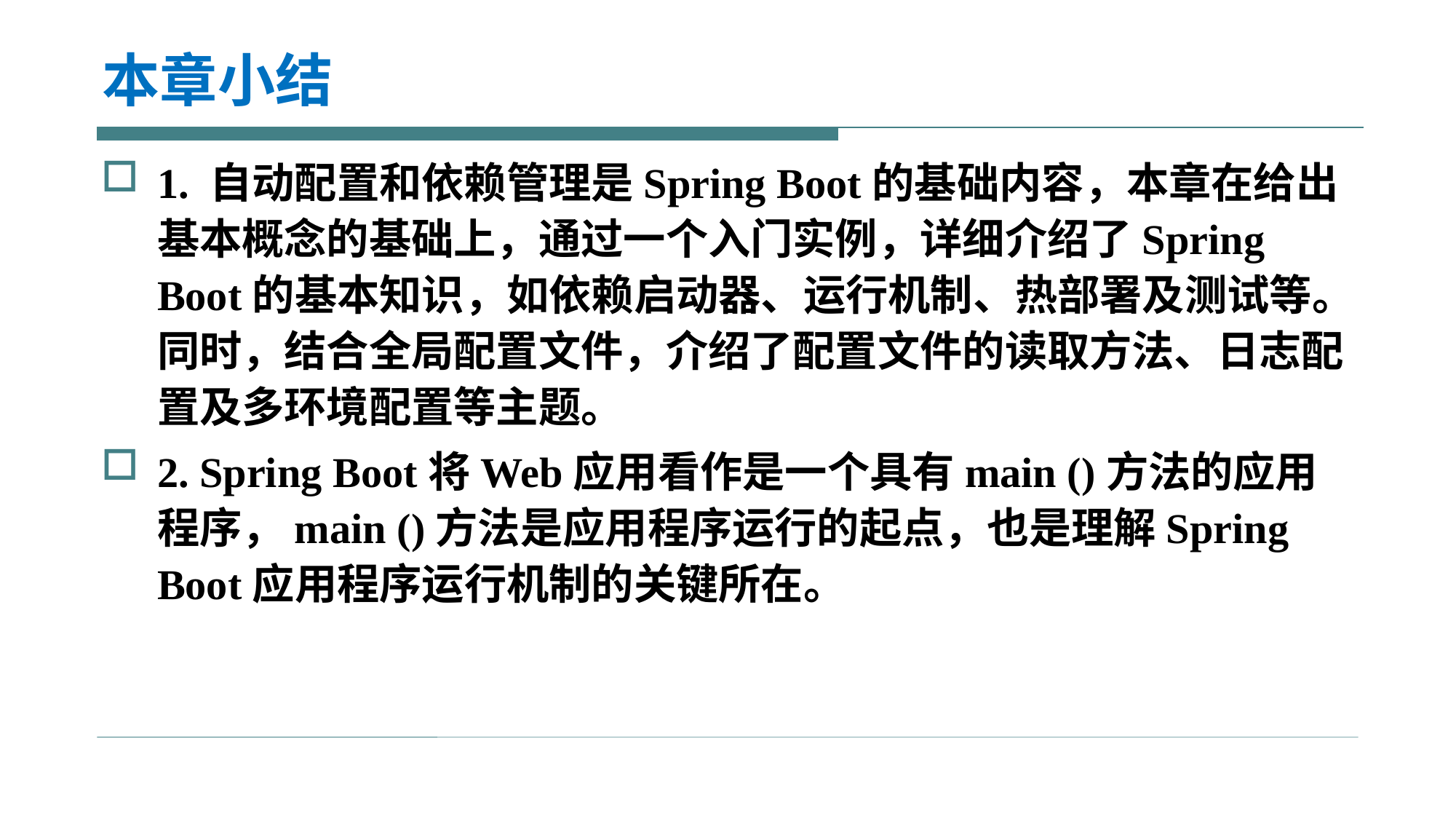

# 本章小结
1. 自动配置和依赖管理是Spring Boot的基础内容，本章在给出基本概念的基础上，通过一个入门实例，详细介绍了Spring Boot的基本知识，如依赖启动器、运行机制、热部署及测试等。同时，结合全局配置文件，介绍了配置文件的读取方法、日志配置及多环境配置等主题。
2. Spring Boot将Web应用看作是一个具有main ()方法的应用程序，main ()方法是应用程序运行的起点，也是理解Spring Boot应用程序运行机制的关键所在。
36